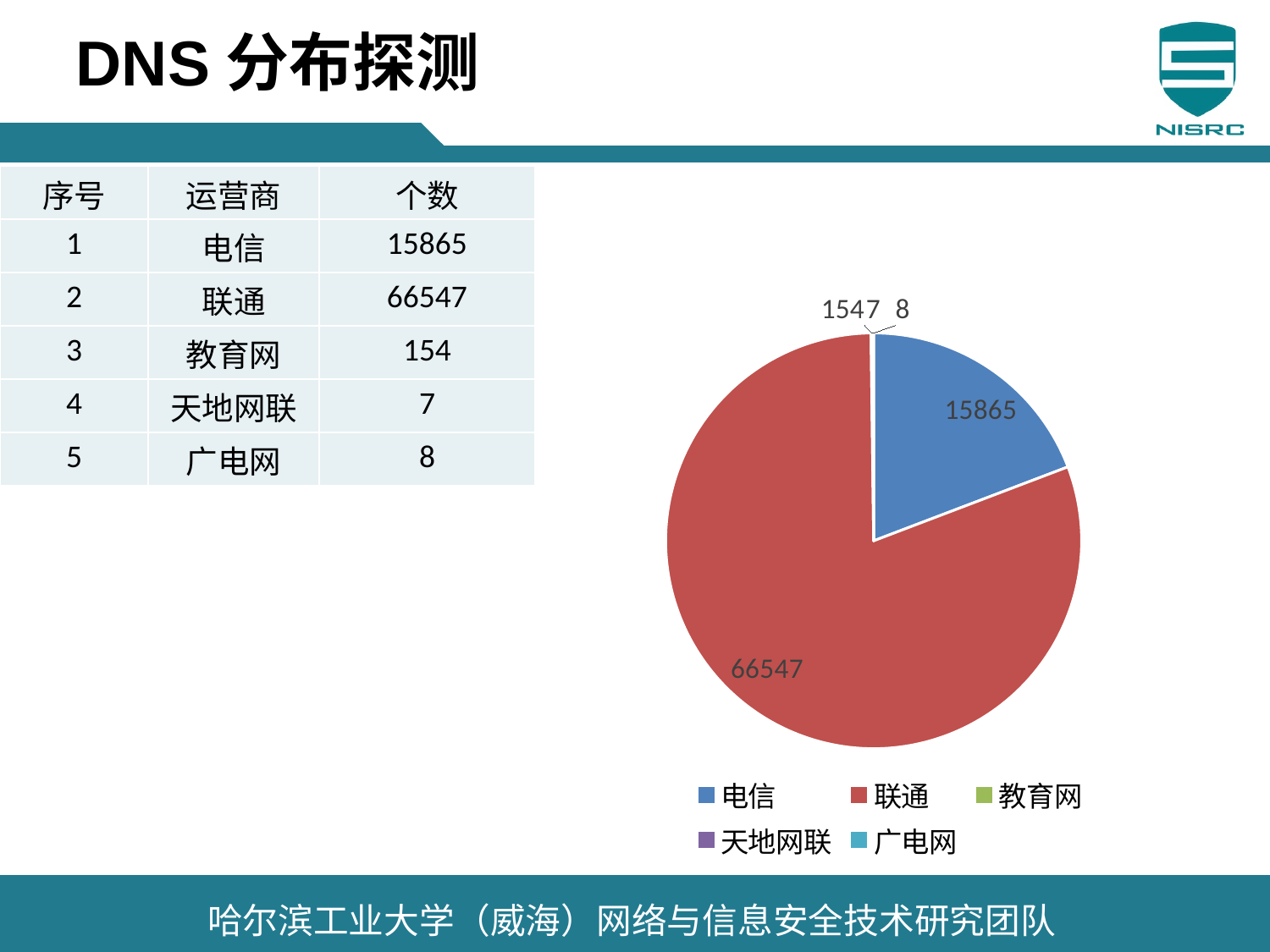

# DNS分布探测
| 序号 | 运营商 | 个数 |
| --- | --- | --- |
| 1 | 电信 | 15865 |
| 2 | 联通 | 66547 |
| 3 | 教育网 | 154 |
| 4 | 天地网联 | 7 |
| 5 | 广电网 | 8 |

[unsupported chart]